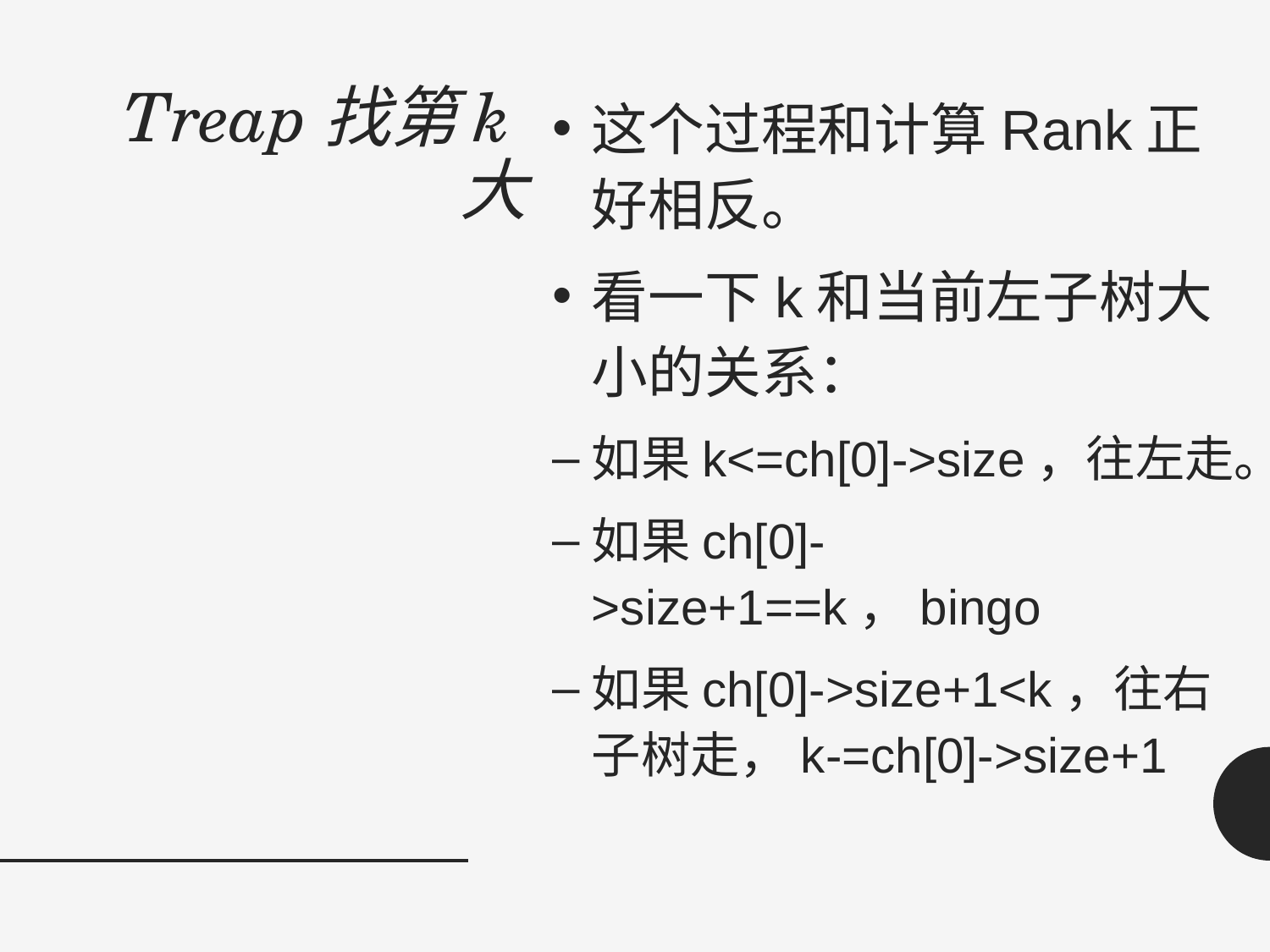

# Treap找第k大
这个过程和计算Rank正好相反。
看一下k和当前左子树大小的关系：
如果k<=ch[0]->size，往左走。
如果ch[0]->size+1==k，bingo
如果ch[0]->size+1<k，往右子树走，k-=ch[0]->size+1